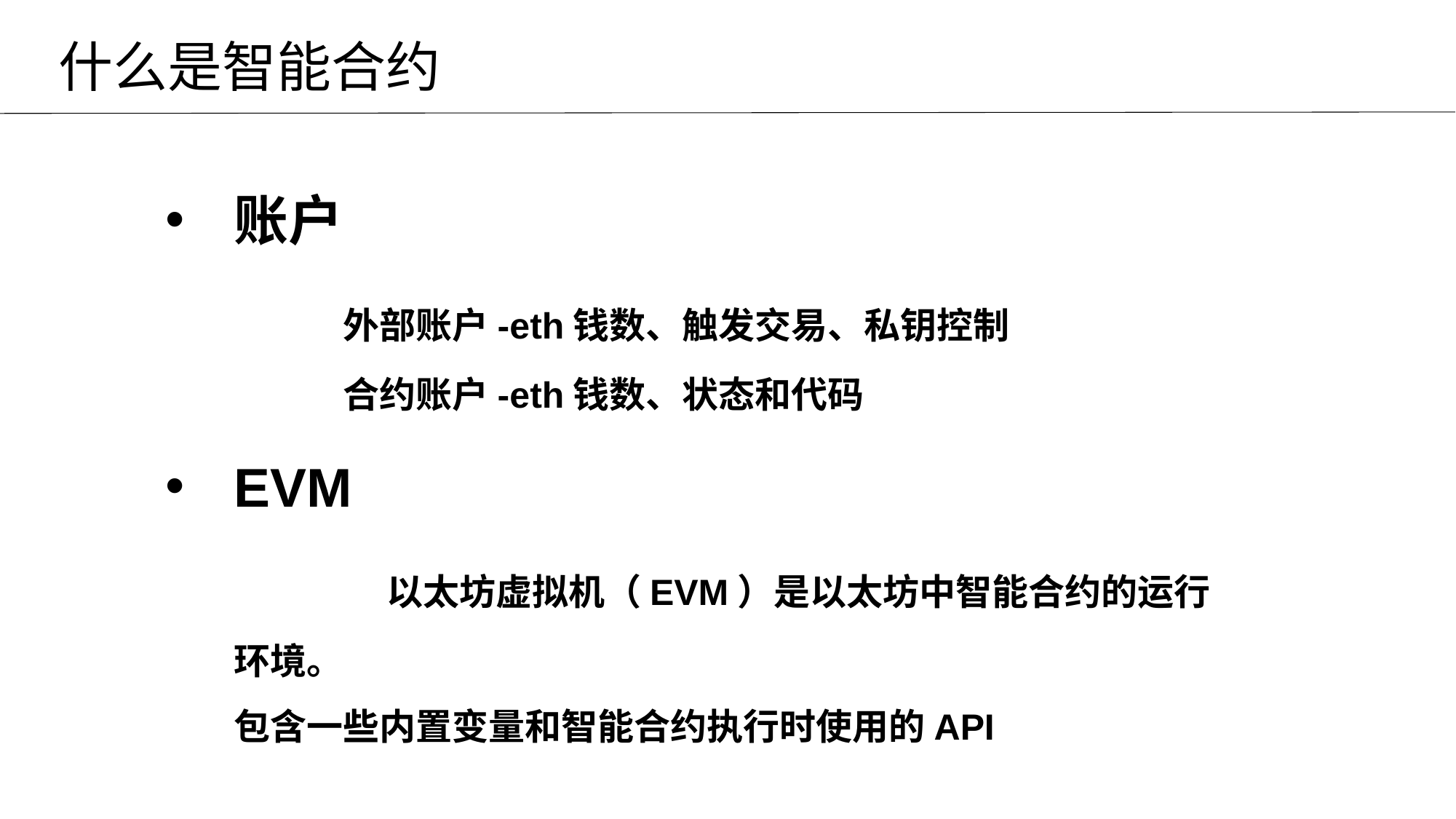

什么是智能合约
# 账户 外部账户-eth钱数、触发交易、私钥控制 合约账户-eth钱数、状态和代码
EVM
	  以太坊虚拟机（EVM）是以太坊中智能合约的运行环境。
包含一些内置变量和智能合约执行时使用的API